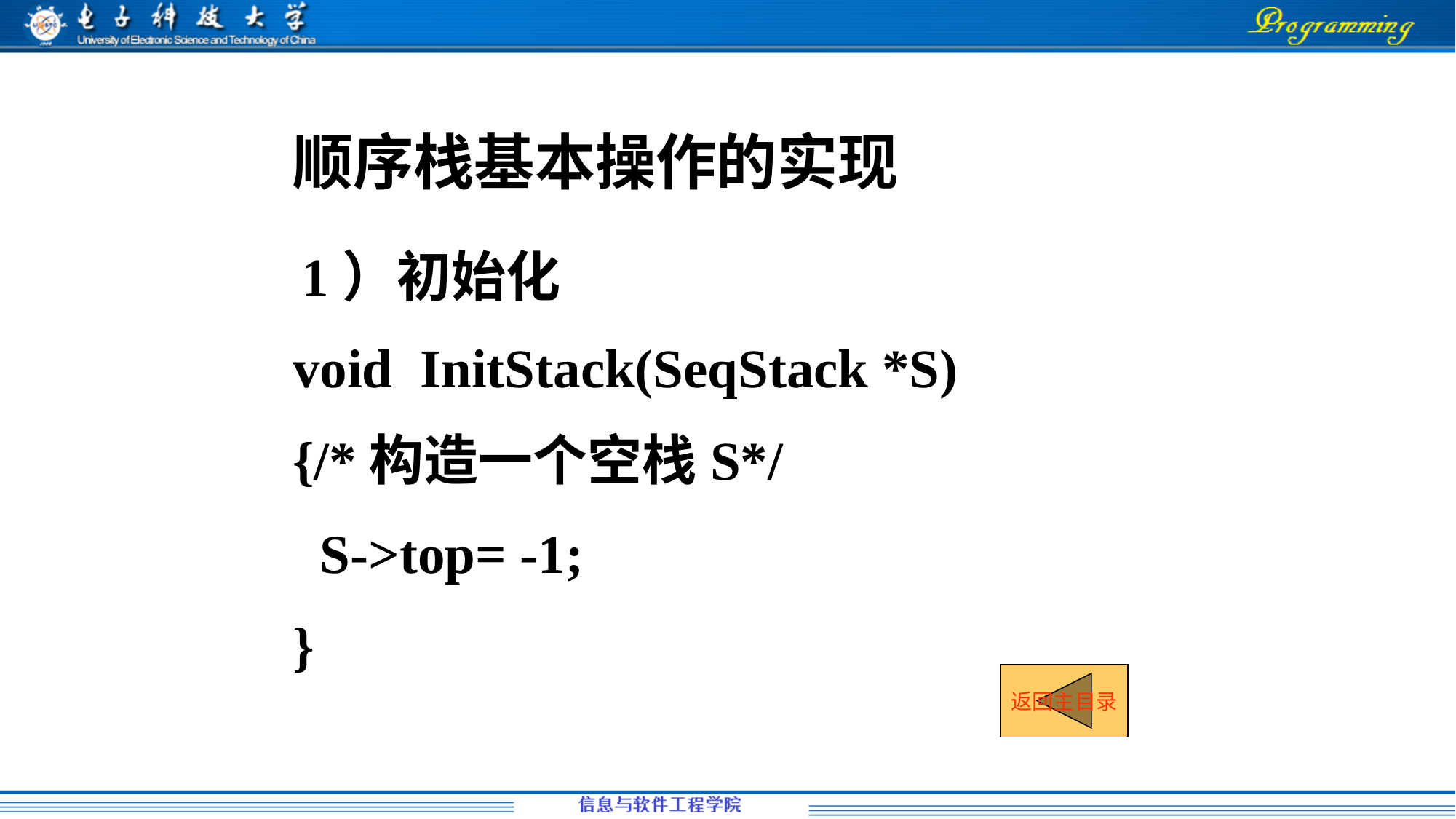

顺序栈基本操作的实现
1）初始化
void  InitStack(SeqStack *S)
{/*构造一个空栈S*/
  S->top= -1;
}
返回主目录